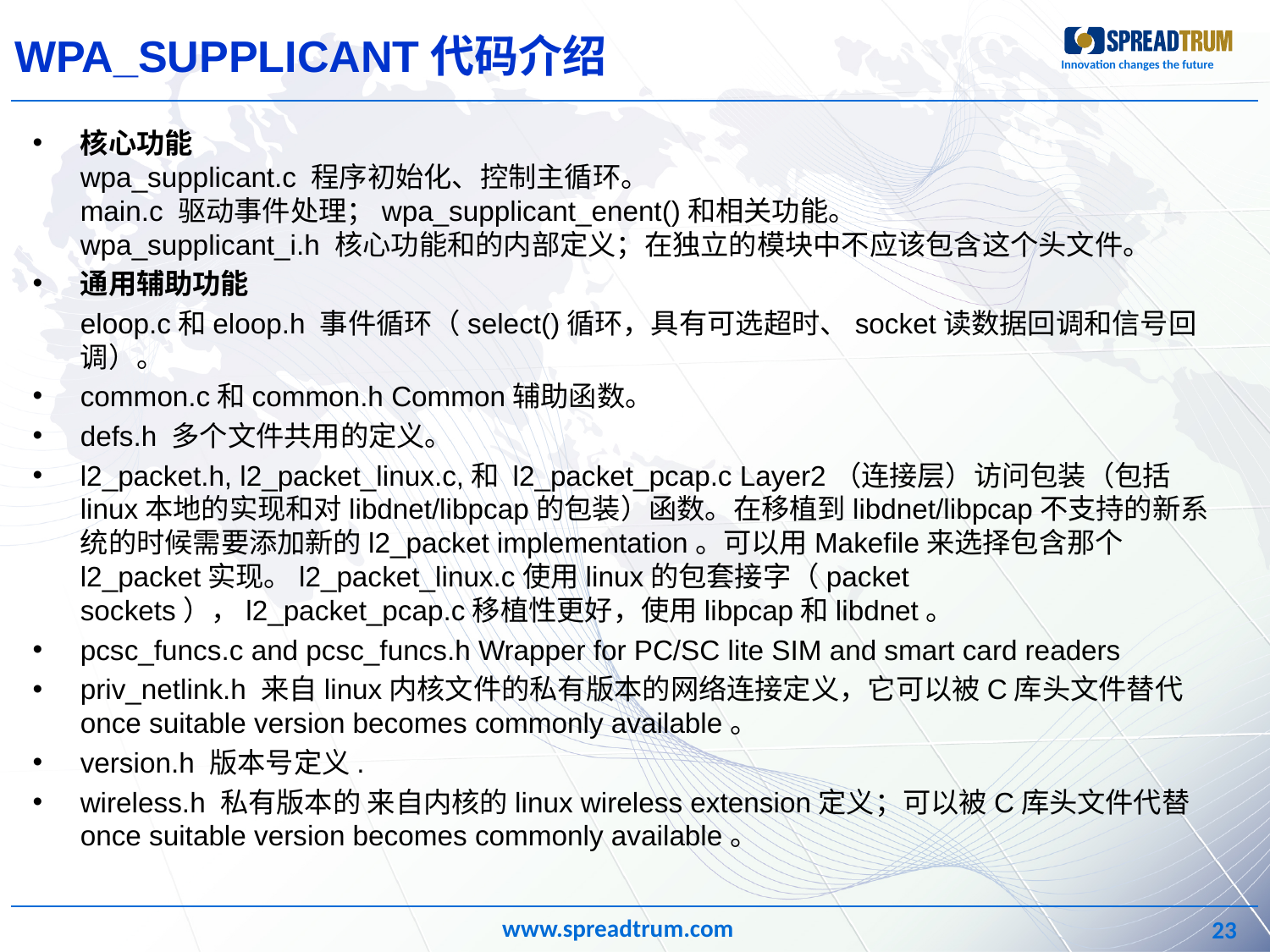

# WPA_SUPPLICANT代码介绍
核心功能
wpa_supplicant.c 程序初始化、控制主循环。
main.c 驱动事件处理；wpa_supplicant_enent()和相关功能。
wpa_supplicant_i.h 核心功能和的内部定义；在独立的模块中不应该包含这个头文件。
通用辅助功能
	eloop.c和eloop.h 事件循环（select()循环，具有可选超时、socket读数据回调和信号回调）。
common.c和common.h Common辅助函数。
defs.h 多个文件共用的定义。
l2_packet.h, l2_packet_linux.c,和 l2_packet_pcap.c Layer2（连接层）访问包装（包括linux本地的实现和对libdnet/libpcap的包装）函数。在移植到libdnet/libpcap不支持的新系统的时候需要添加新的l2_packet implementation。可以用Makefile来选择包含那个l2_packet实现。l2_packet_linux.c使用linux的包套接字（packet sockets），l2_packet_pcap.c移植性更好，使用libpcap和libdnet。
pcsc_funcs.c and pcsc_funcs.h Wrapper for PC/SC lite SIM and smart card readers
priv_netlink.h 来自linux内核文件的私有版本的网络连接定义，它可以被C库头文件替代once suitable version becomes commonly available。
version.h 版本号定义.
wireless.h 私有版本的 来自内核的linux wireless extension定义；可以被C库头文件代替once suitable version becomes commonly available。